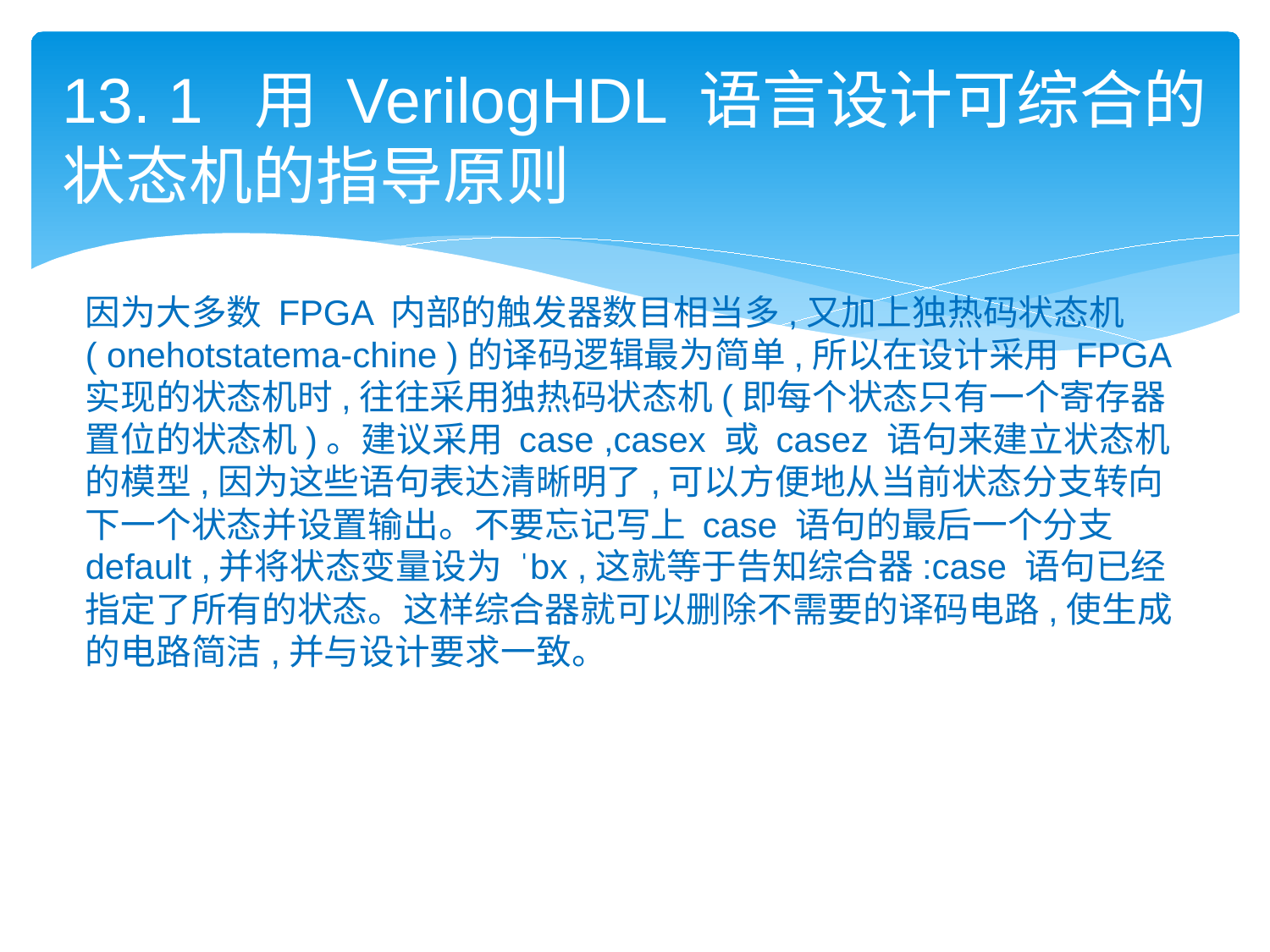

# 13. 1  用 VerilogHDL 语言设计可综合的状态机的指导原则
因为大多数 FPGA 内部的触发器数目相当多,又加上独热码状态机( onehotstatema-chine )的译码逻辑最为简单,所以在设计采用 FPGA 实现的状态机时,往往采用独热码状态机(即每个状态只有一个寄存器置位的状态机)。建议采用 case ,casex 或 casez 语句来建立状态机的模型,因为这些语句表达清晰明了,可以方便地从当前状态分支转向下一个状态并设置输出。不要忘记写上 case 语句的最后一个分支 default ,并将状态变量设为 ˈbx ,这就等于告知综合器:case 语句已经指定了所有的状态。这样综合器就可以删除不需要的译码电路,使生成的电路简洁,并与设计要求一致。